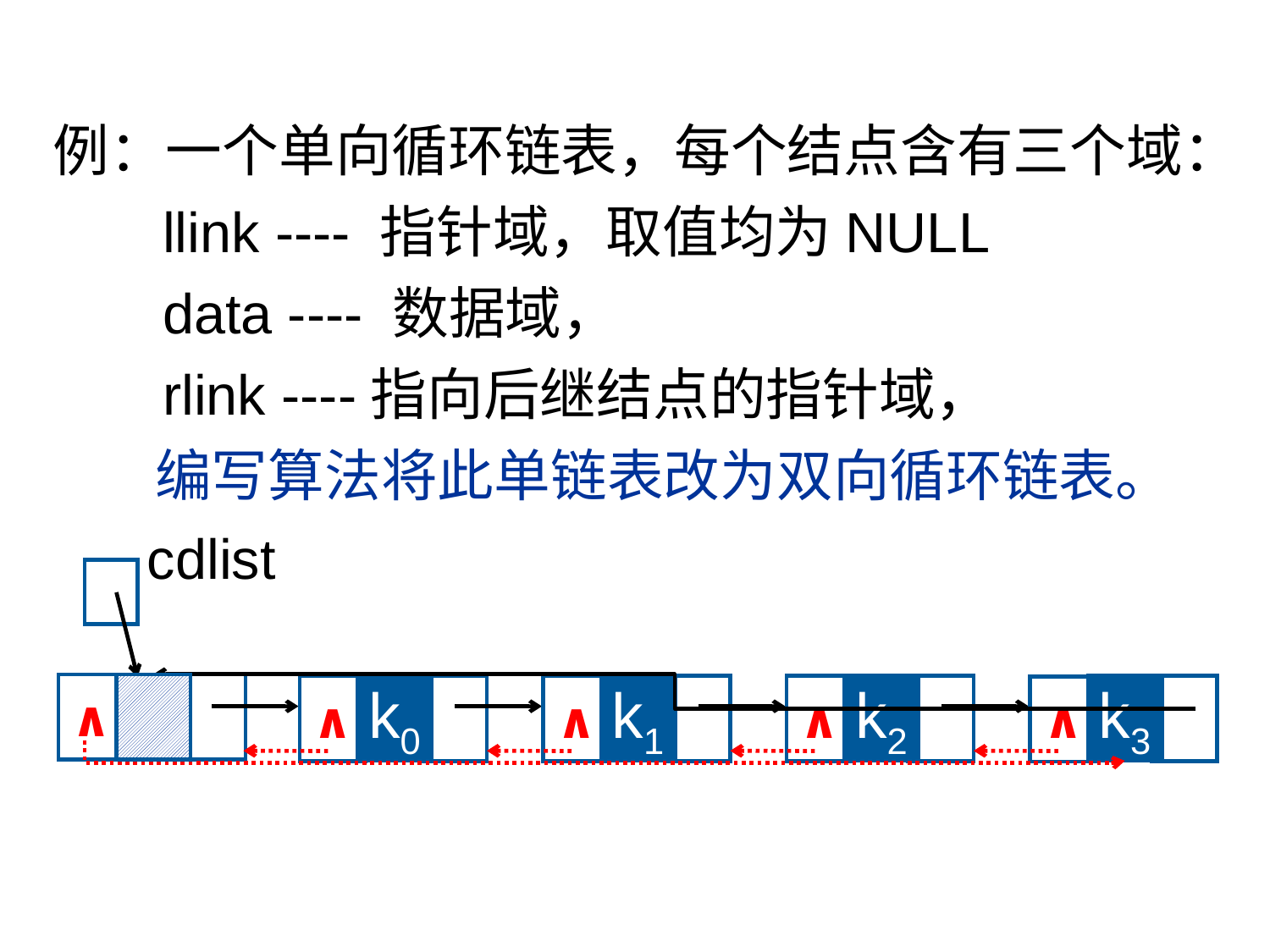

例：一个单向循环链表，每个结点含有三个域：
       llink ---- 指针域，取值均为NULL
       data ---- 数据域，
       rlink ----指向后继结点的指针域，
       编写算法将此单链表改为双向循环链表。
cdlist

∧

k0
k1
k2
k3
∧
∧
∧

∧